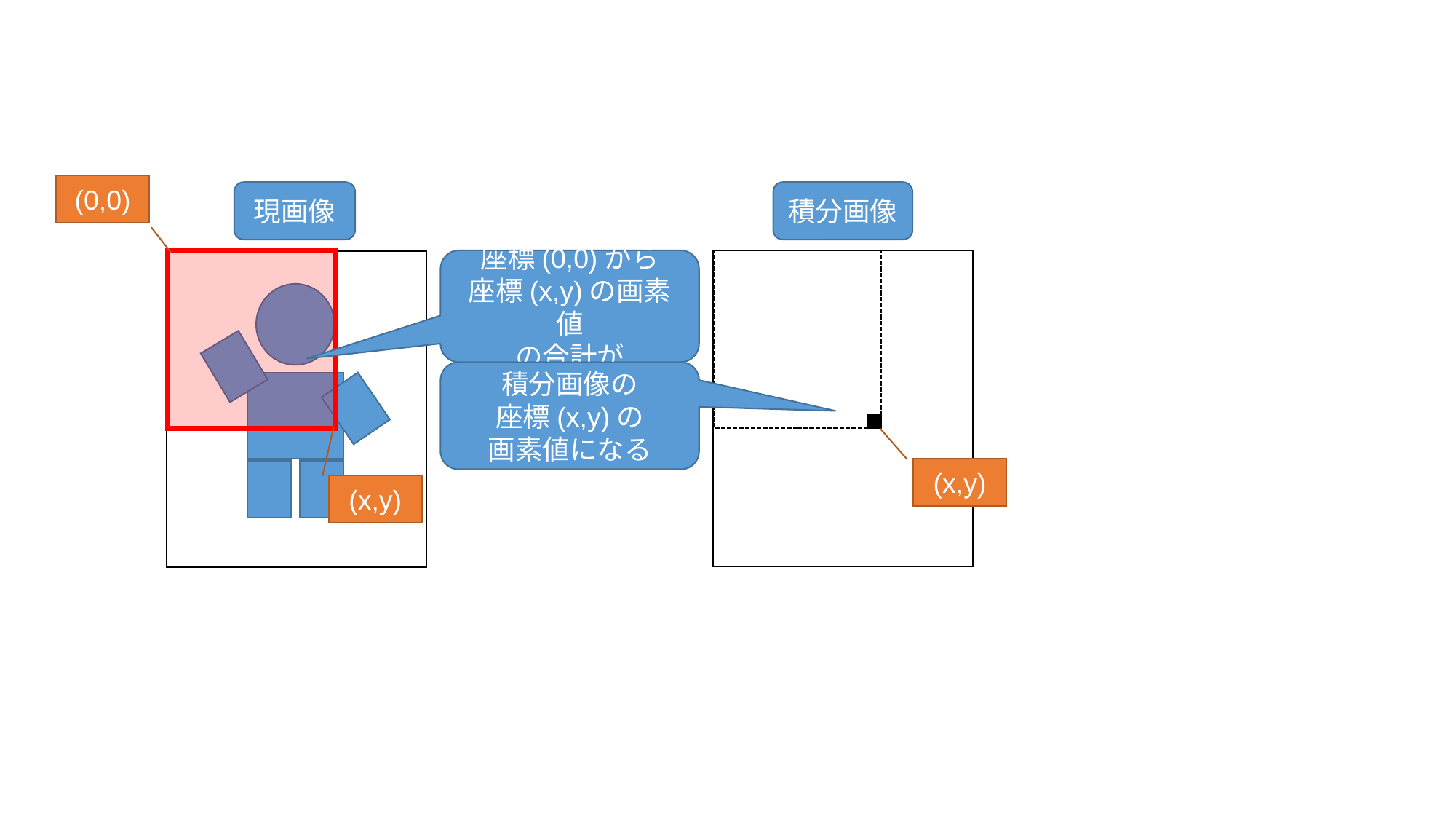

(0,0)
現画像
積分画像
座標(0,0)から
座標(x,y)の画素値
の合計が

積分画像の
座標(x,y)の
画素値になる
(x,y)
(x,y)